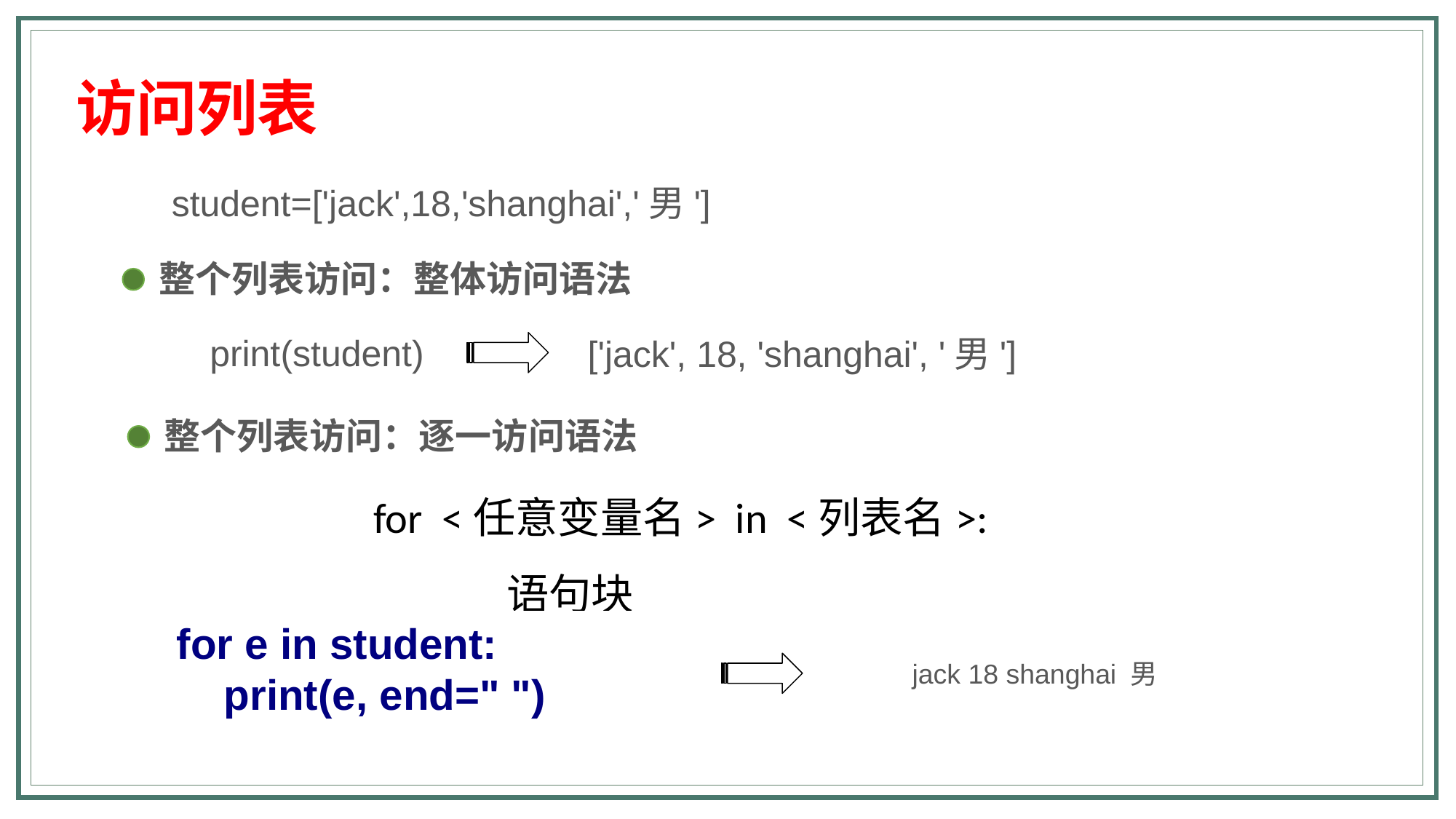

访问列表

student=['jack',18,'shanghai','男']
整个列表访问：整体访问语法

print(student)
['jack', 18, 'shanghai', '男']

整个列表访问：逐一访问语法

for  <任意变量名>  in  <列表名>:
             语句块
for e in student:
    print(e, end=" ")
jack 18 shanghai 男